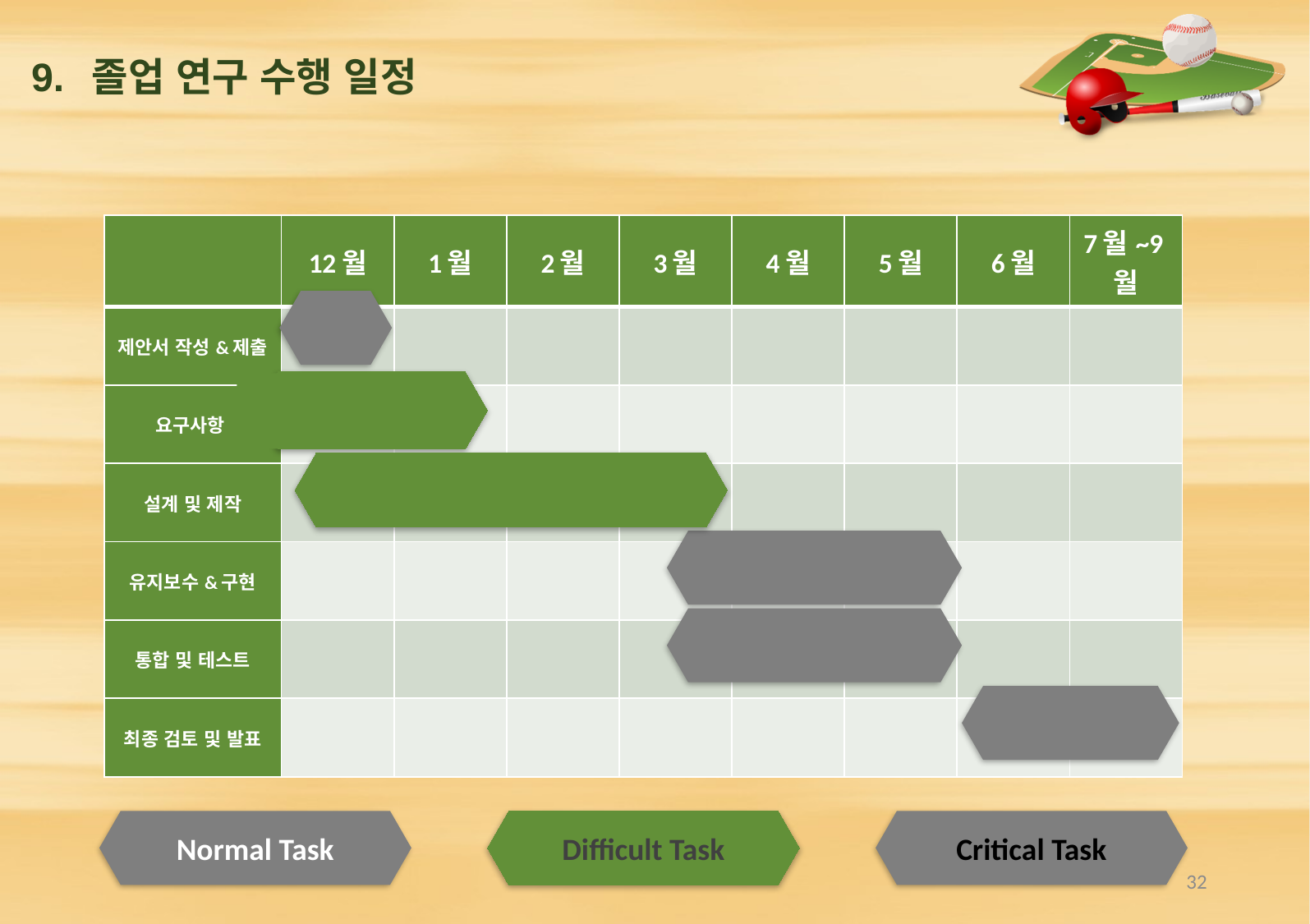

9. 졸업 연구 수행 일정
|  | 12월 | 1월 | 2월 | 3월 | 4월 | 5월 | 6월 | 7월~9월 |
| --- | --- | --- | --- | --- | --- | --- | --- | --- |
| 제안서 작성&제출 |  |  |  |  |  |  |  |  |
| 요구사항 |  |  |  |  |  |  |  |  |
| 설계 및 제작 |  |  |  |  |  |  |  |  |
| 유지보수&구현 |  |  |  |  |  |  |  |  |
| 통합 및 테스트 |  |  |  |  |  |  |  |  |
| 최종 검토 및 발표 |  |  |  |  |  |  |  |  |

Normal Task
Difficult Task
Critical Task
32